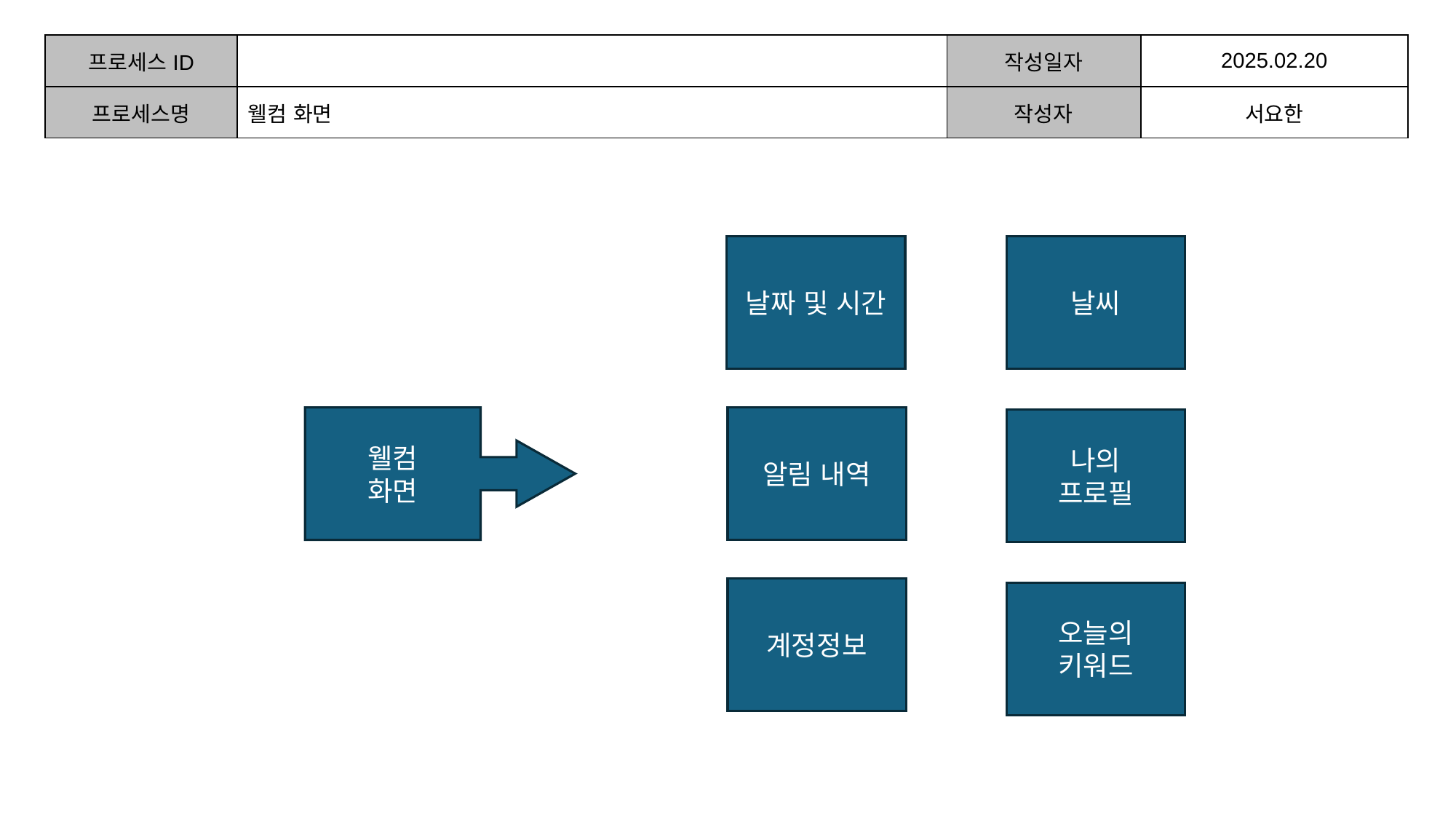

| 프로세스ID |  | 작성일자 | 2025.02.20 |
| --- | --- | --- | --- |
| 프로세스명 | 웰컴 화면 | 작성자 | 서요한 |
|  |  |  |  |
날짜 및 시간
날씨
웰컴
화면
알림 내역
나의
프로필
계정정보
오늘의
키워드